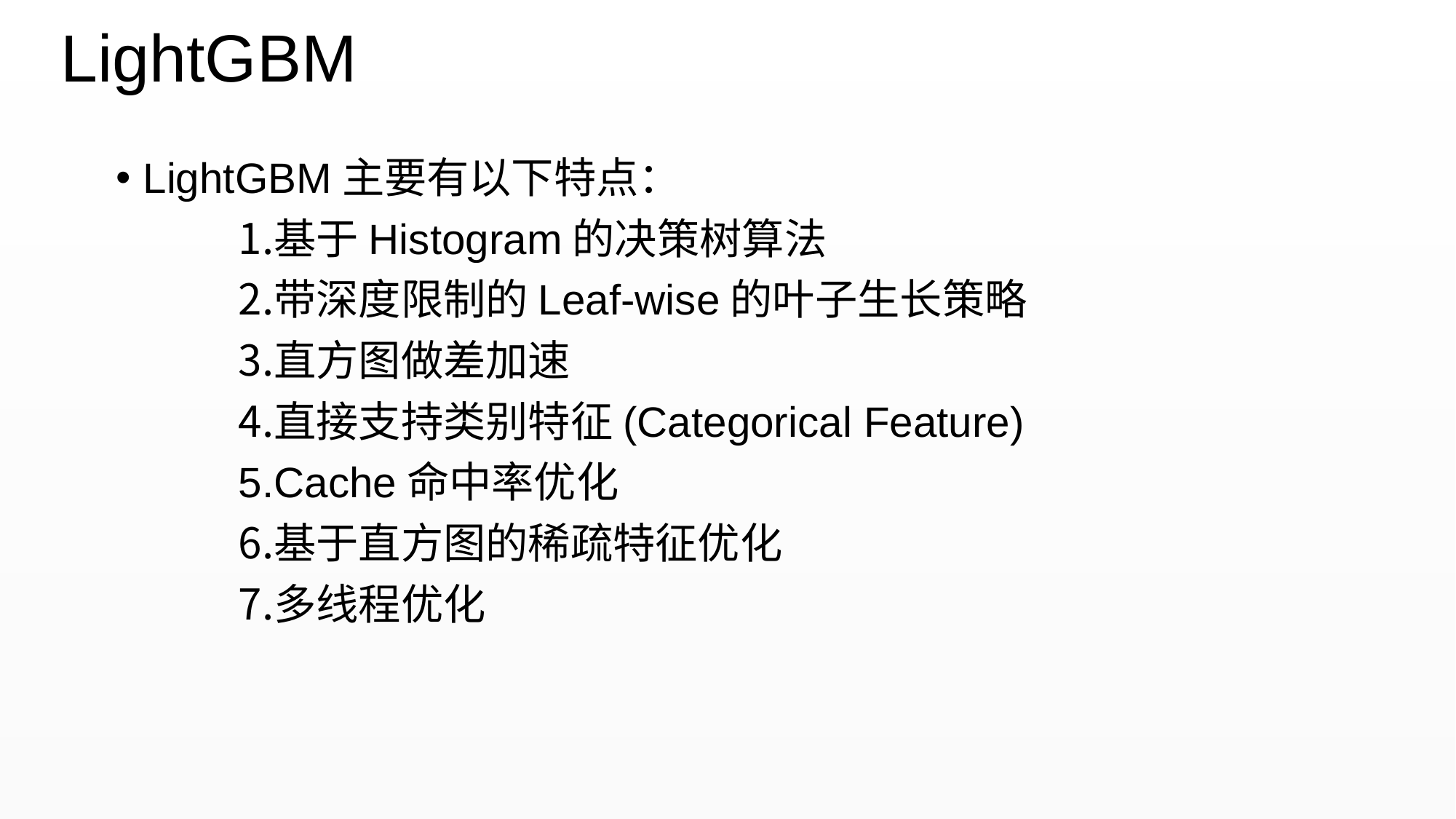

# LightGBM
LightGBM主要有以下特点：
基于Histogram的决策树算法
带深度限制的Leaf-wise的叶子生长策略
直方图做差加速
直接支持类别特征(Categorical Feature)
Cache命中率优化
基于直方图的稀疏特征优化
多线程优化